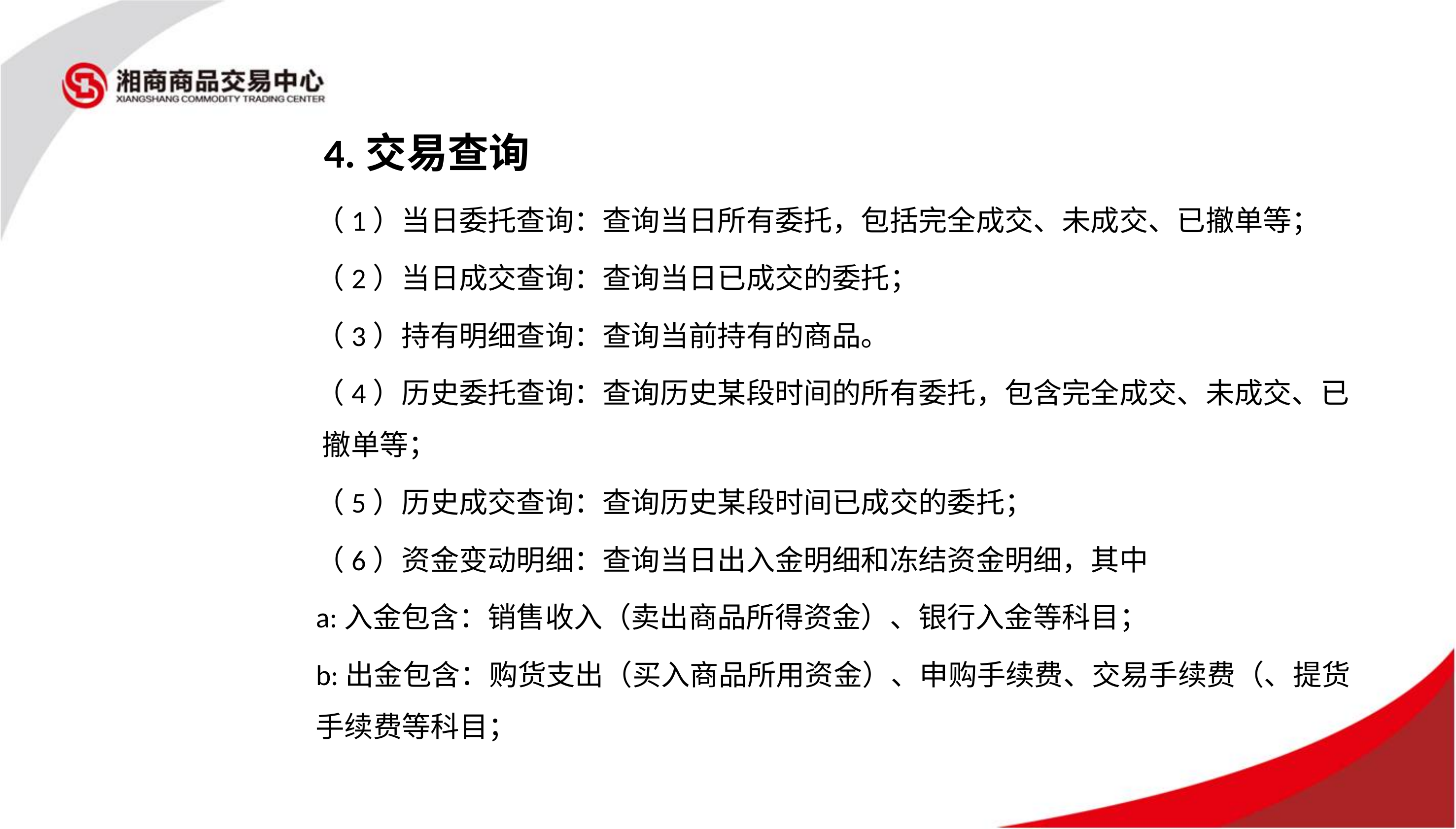

4.交易查询
（1）当日委托查询：查询当日所有委托，包括完全成交、未成交、已撤单等；
（2）当日成交查询：查询当日已成交的委托；
（3）持有明细查询：查询当前持有的商品。
（4）历史委托查询：查询历史某段时间的所有委托，包含完全成交、未成交、已    撤单等；
（5）历史成交查询：查询历史某段时间已成交的委托；
（6）资金变动明细：查询当日出入金明细和冻结资金明细，其中
a:入金包含：销售收入（卖出商品所得资金）、银行入金等科目；
b:出金包含：购货支出（买入商品所用资金）、申购手续费、交易手续费（、提货手续费等科目；